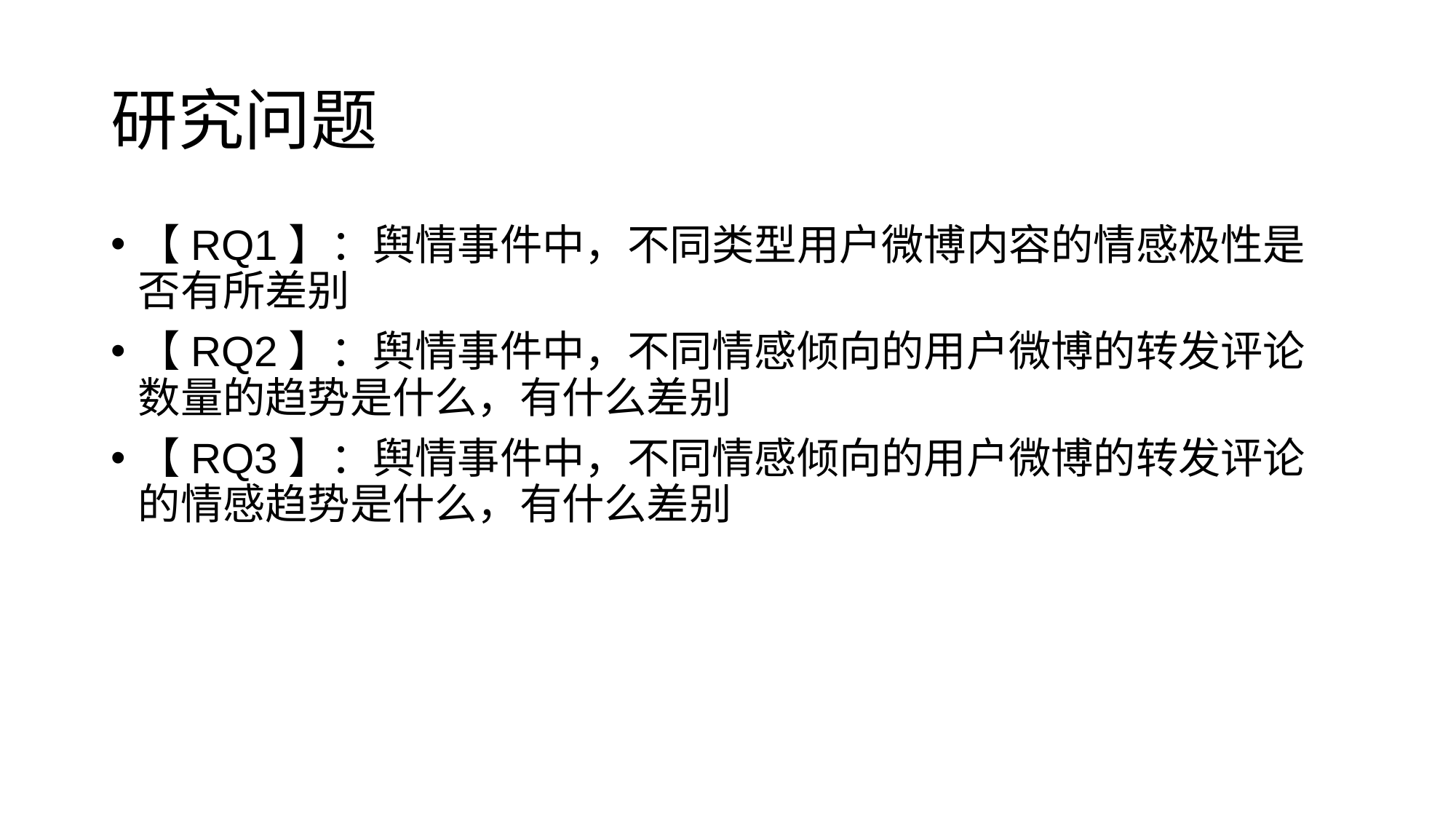

# 研究问题
【RQ1】：舆情事件中，不同类型用户微博内容的情感极性是否有所差别
【RQ2】：舆情事件中，不同情感倾向的用户微博的转发评论数量的趋势是什么，有什么差别
【RQ3】：舆情事件中，不同情感倾向的用户微博的转发评论的情感趋势是什么，有什么差别